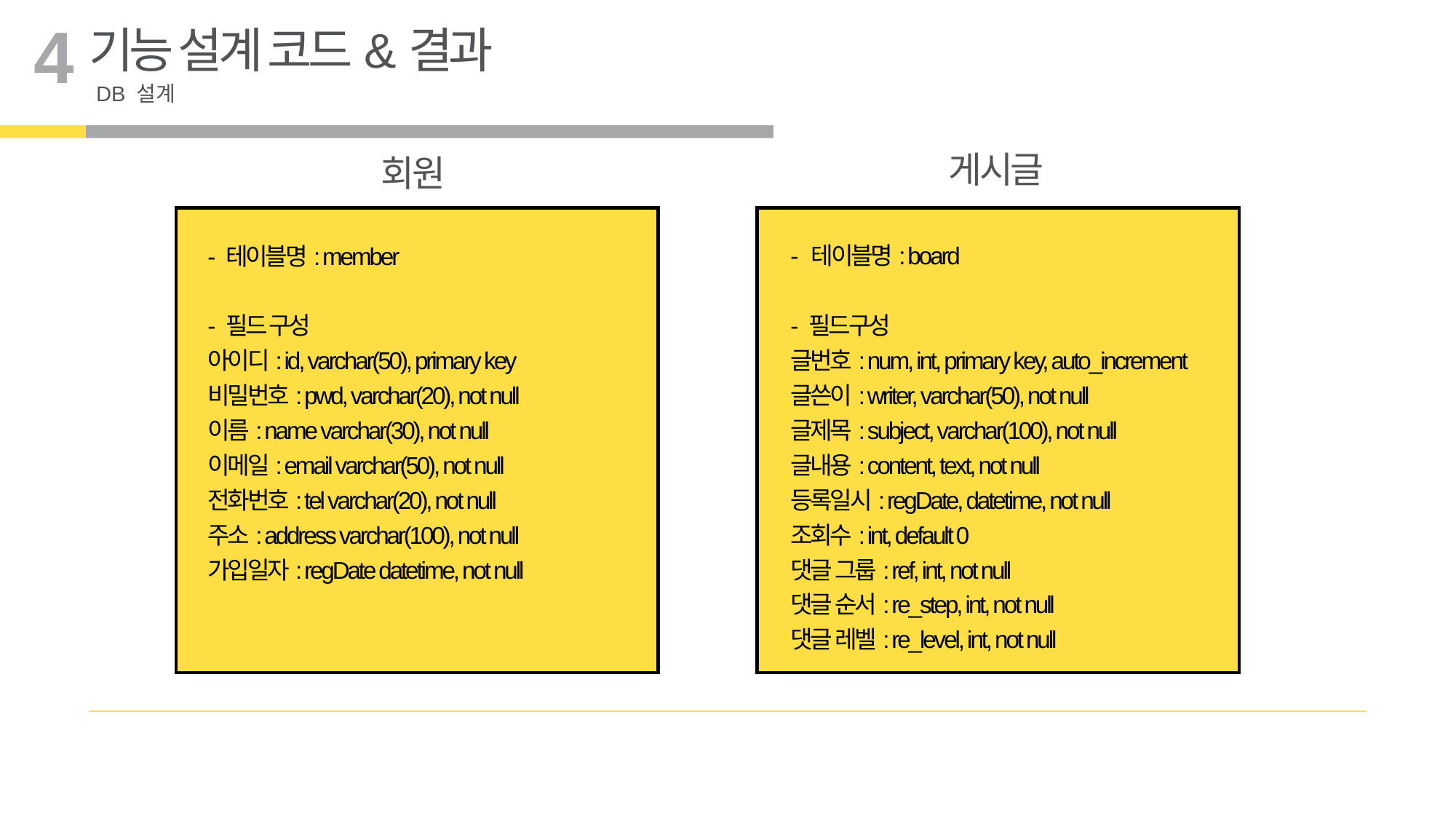

4
기능 설계 코드&결과
DB 설계

게시글
회원

- 테이블명: board

- 필드구성
글번호: num, int, primary key, auto_increment
글쓴이: writer, varchar(50), not null
글제목: subject, varchar(100), not null
글내용: content, text, not null
등록일시: regDate, datetime, not null
조회수: int, default 0
댓글 그룹: ref, int, not null
댓글 순서: re_step, int, not null
댓글 레벨: re_level, int, not null
- 테이블명: member

- 필드 구성
아이디: id, varchar(50), primary key
비밀번호: pwd, varchar(20), not null
이름: name varchar(30), not null
이메일: email varchar(50), not null
전화번호: tel varchar(20), not null
주소: address varchar(100), not null
가입일자: regDate datetime, not null